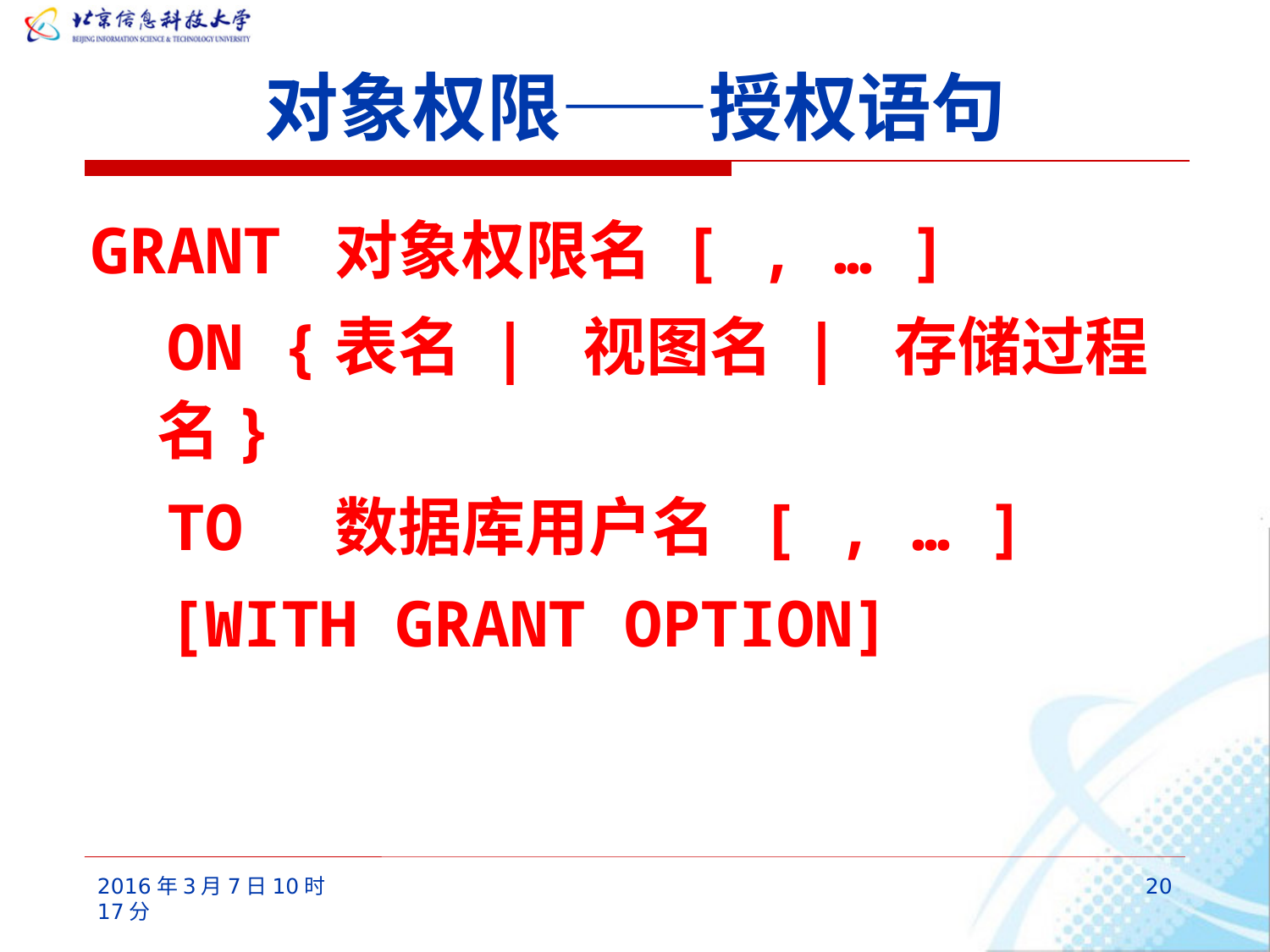

# 对象权限——授权语句
GRANT 对象权限名 [ , … ]
  ON {表名 | 视图名 | 存储过程名}
  TO  数据库用户名  [ , … ]
  [WITH GRANT OPTION]

2016年3月7日10时17分
20